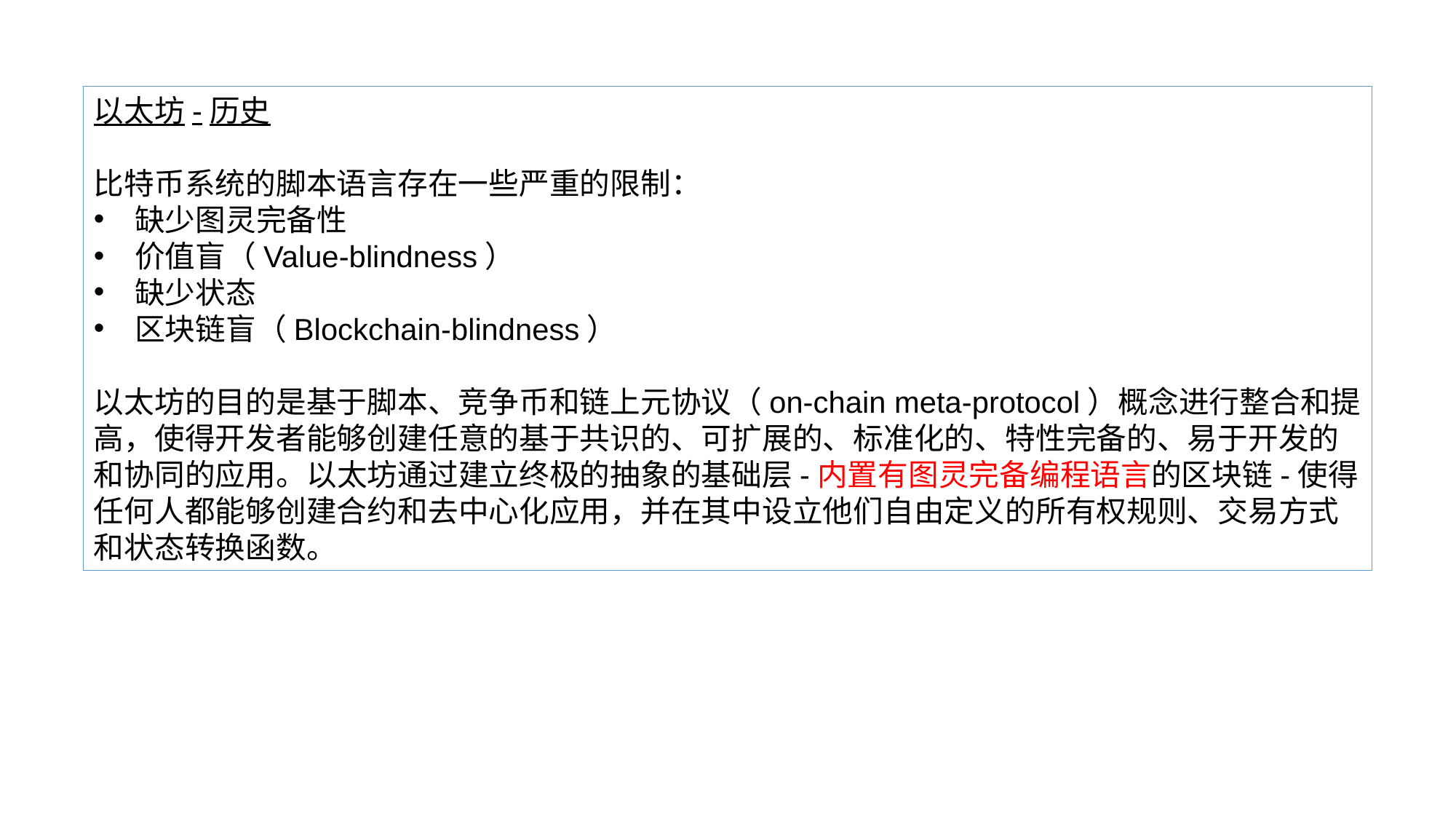

以太坊-历史

比特币系统的脚本语言存在一些严重的限制：
缺少图灵完备性
价值盲（Value-blindness）
缺少状态
区块链盲（Blockchain-blindness）

以太坊的目的是基于脚本、竞争币和链上元协议（on-chain meta-protocol）概念进行整合和提高，使得开发者能够创建任意的基于共识的、可扩展的、标准化的、特性完备的、易于开发的和协同的应用。以太坊通过建立终极的抽象的基础层-内置有图灵完备编程语言的区块链-使得任何人都能够创建合约和去中心化应用，并在其中设立他们自由定义的所有权规则、交易方式和状态转换函数。